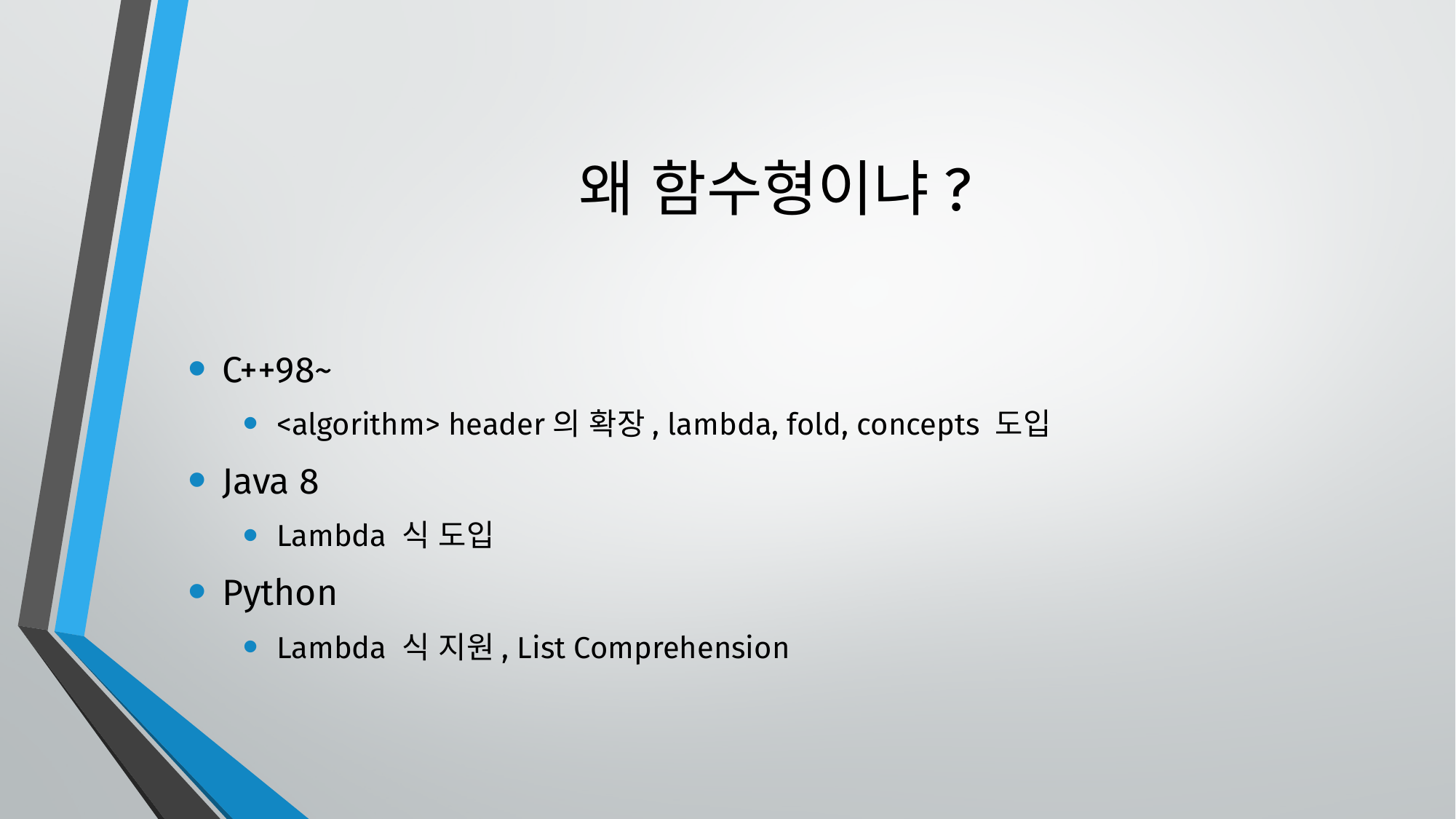

# 왜 함수형이냐?
C++98~
<algorithm> header의 확장, lambda, fold, concepts 도입
Java 8
Lambda 식 도입
Python
Lambda 식 지원, List Comprehension